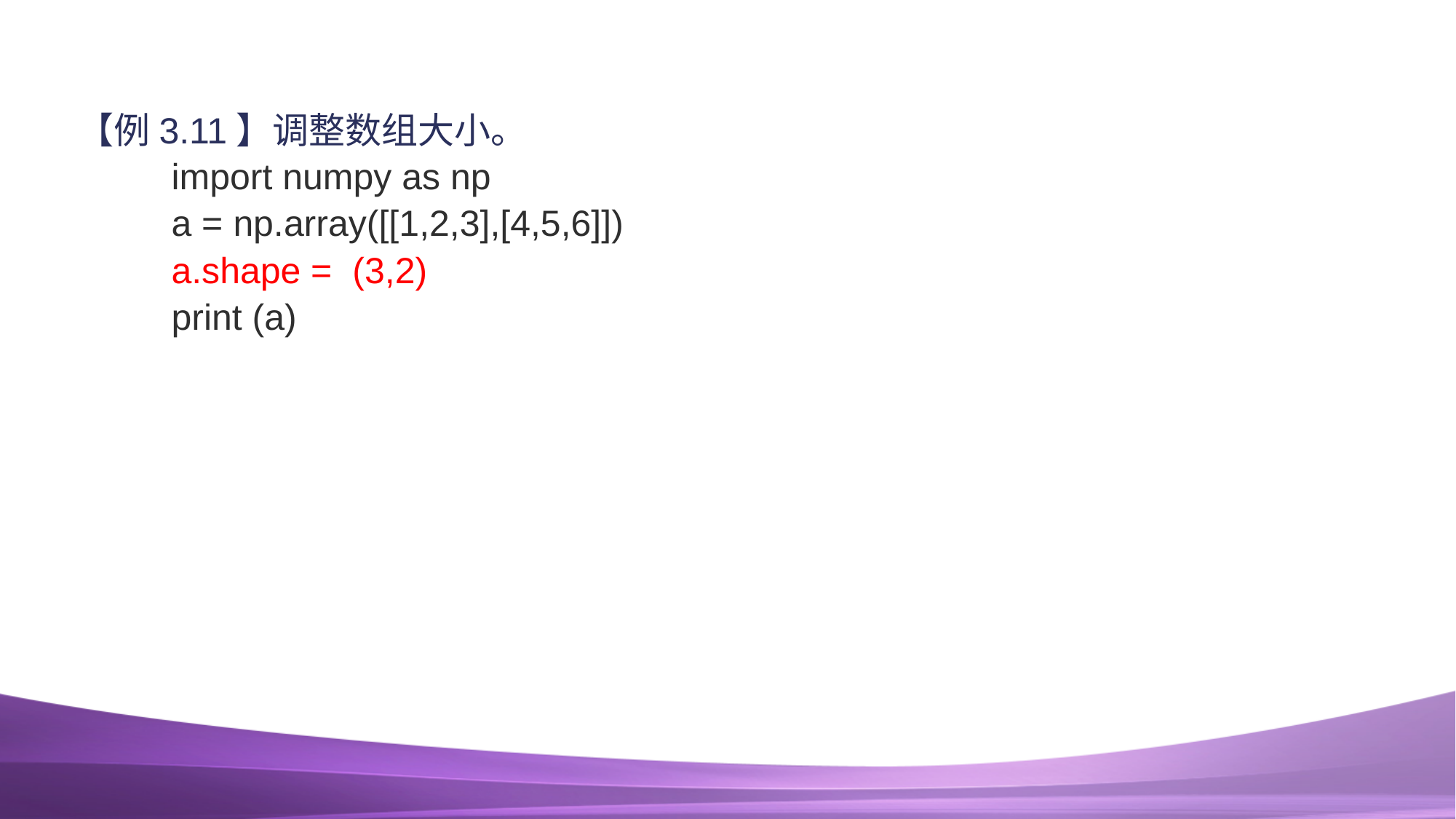

【例3.11】调整数组大小。
import numpy as np
a = np.array([[1,2,3],[4,5,6]])
a.shape =  (3,2)
print (a)